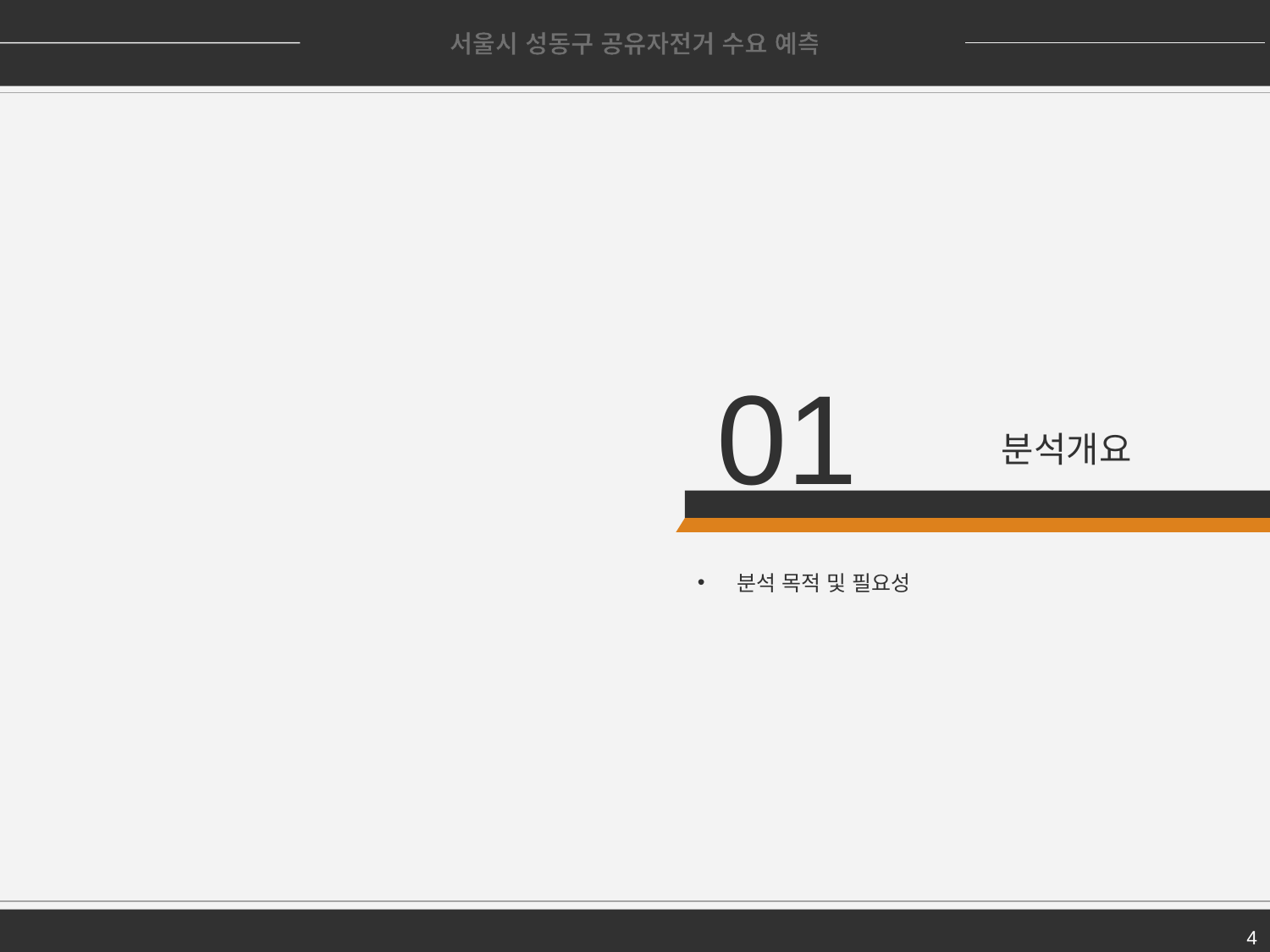

서울시 성동구 공유자전거 수요 예측
01
분석개요

분석 목적 및 필요성

4